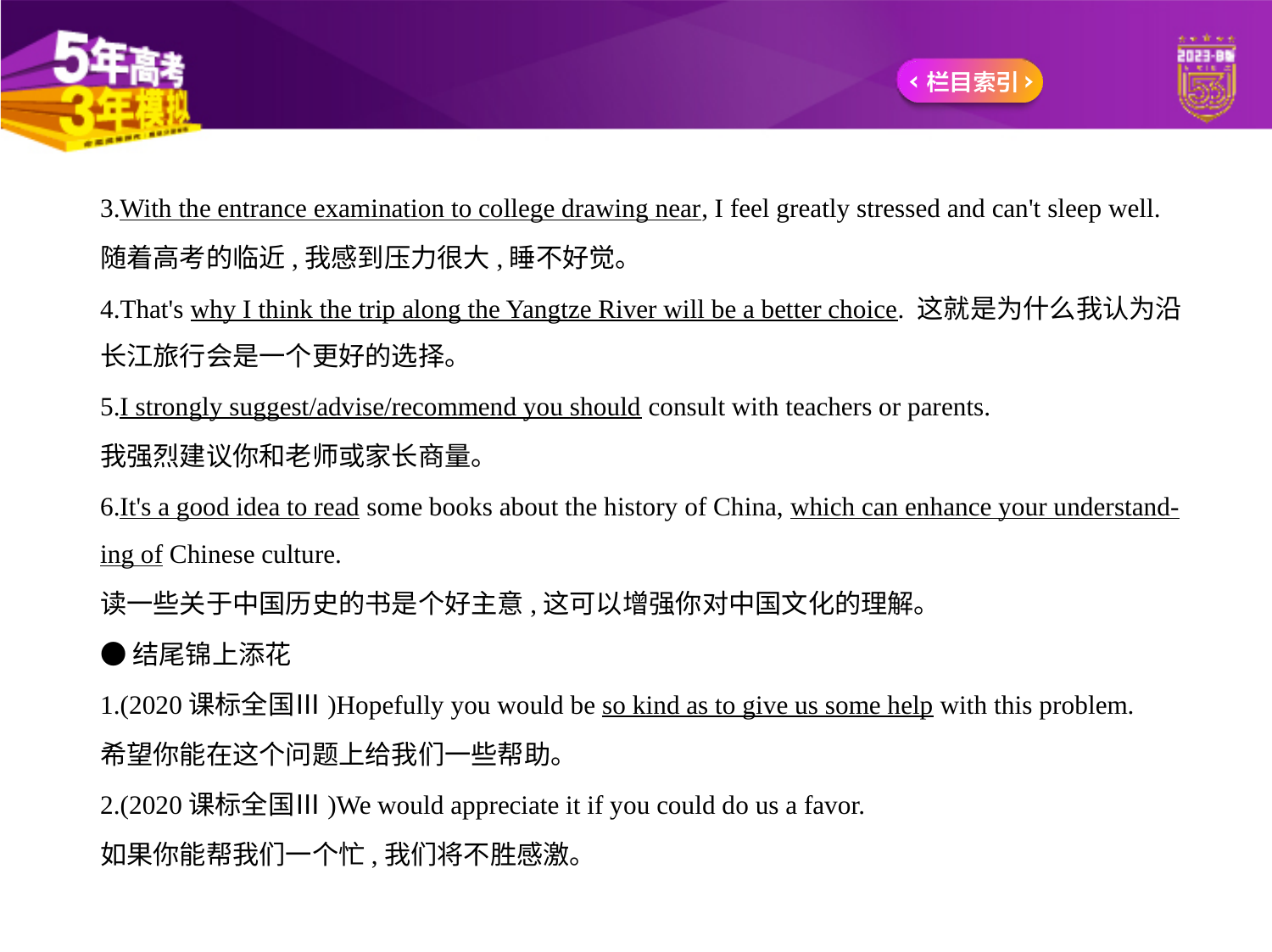

3.With the entrance examination to college drawing near, I feel greatly stressed and can't sleep well.
随着高考的临近,我感到压力很大,睡不好觉。
4.That's why I think the trip along the Yangtze River will be a better choice. 这就是为什么我认为沿
长江旅行会是一个更好的选择。
5.I strongly suggest/advise/recommend you should consult with teachers or parents.
我强烈建议你和老师或家长商量。
6.It's a good idea to read some books about the history of China, which can enhance your understand-
ing of Chinese culture.
读一些关于中国历史的书是个好主意,这可以增强你对中国文化的理解。
●结尾锦上添花
1.(2020课标全国Ⅲ)Hopefully you would be so kind as to give us some help with this problem.
希望你能在这个问题上给我们一些帮助。
2.(2020课标全国Ⅲ)We would appreciate it if you could do us a favor.
如果你能帮我们一个忙,我们将不胜感激。